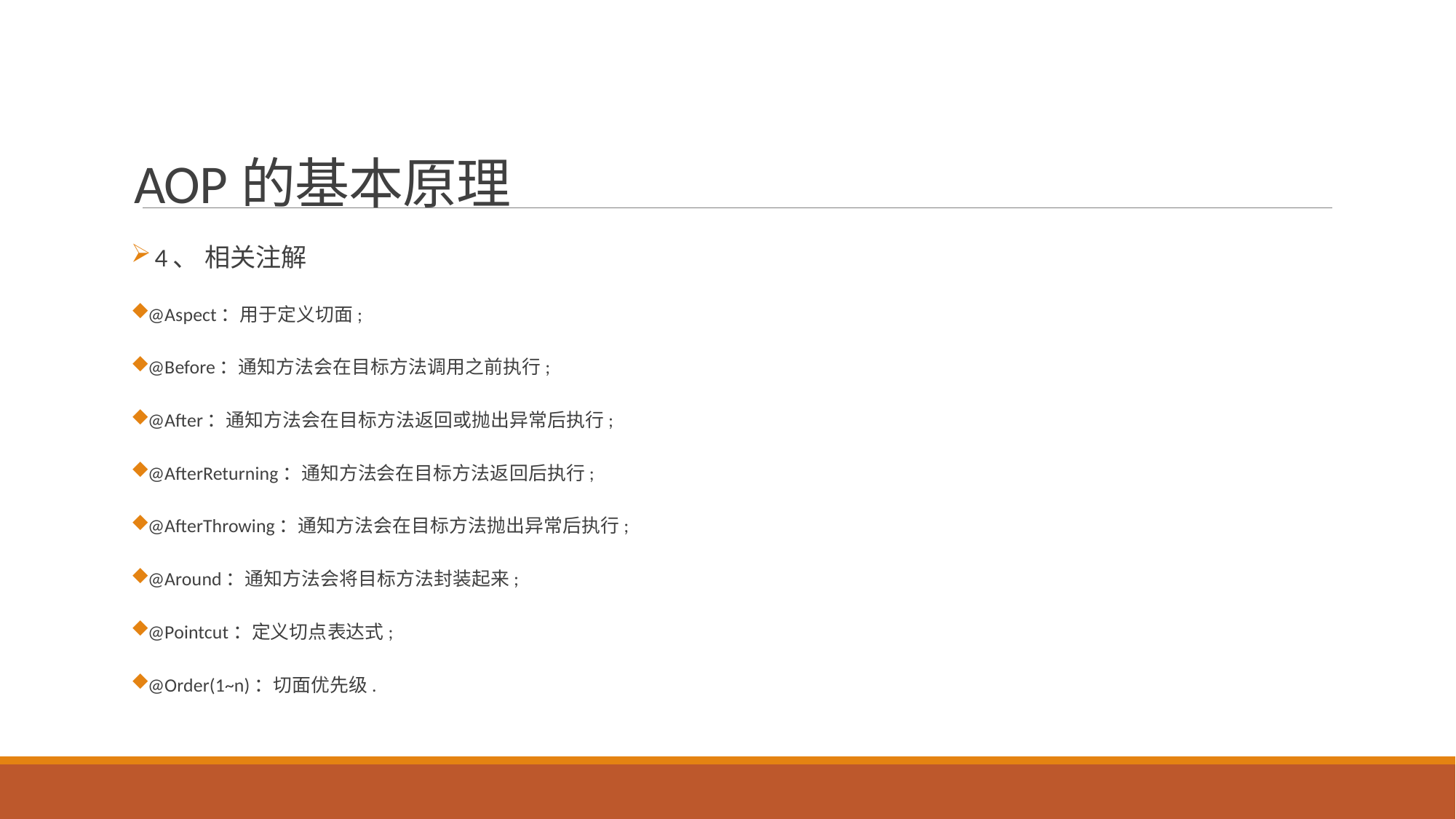

# AOP的基本原理
 4、 相关注解
@Aspect：用于定义切面;
@Before：通知方法会在目标方法调用之前执行;
@After：通知方法会在目标方法返回或抛出异常后执行;
@AfterReturning：通知方法会在目标方法返回后执行;
@AfterThrowing：通知方法会在目标方法抛出异常后执行;
@Around：通知方法会将目标方法封装起来;
@Pointcut：定义切点表达式;
@Order(1~n)：切面优先级.